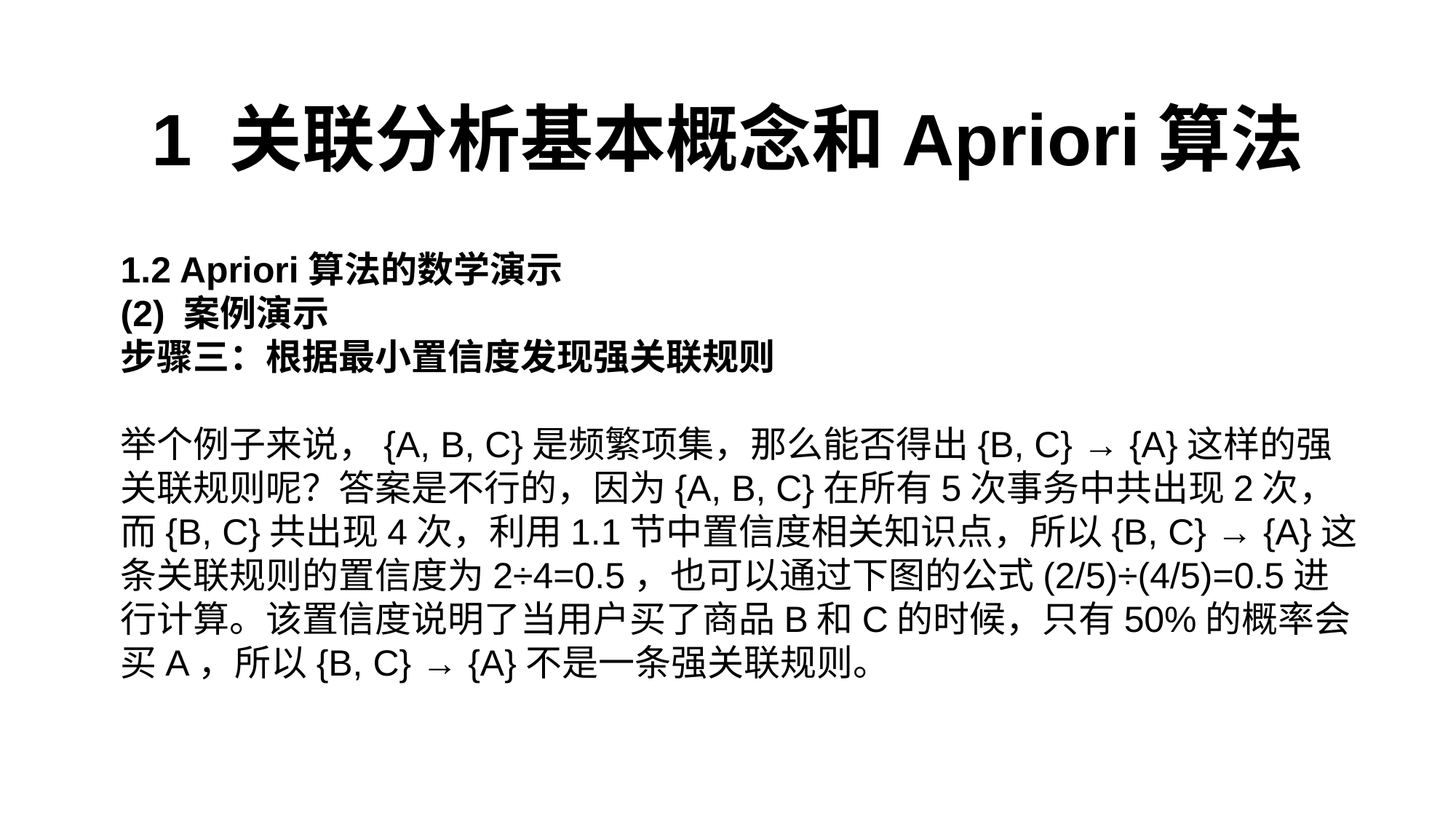

1 关联分析基本概念和Apriori算法
1.2 Apriori算法的数学演示
(2) 案例演示
步骤三：根据最小置信度发现强关联规则

举个例子来说，{A, B, C}是频繁项集，那么能否得出{B, C} → {A}这样的强关联规则呢？答案是不行的，因为{A, B, C}在所有5次事务中共出现2次，而{B, C}共出现4次，利用1.1节中置信度相关知识点，所以{B, C} → {A}这条关联规则的置信度为2÷4=0.5，也可以通过下图的公式(2/5)÷(4/5)=0.5进行计算。该置信度说明了当用户买了商品B和C的时候，只有50%的概率会买A，所以{B, C} → {A}不是一条强关联规则。